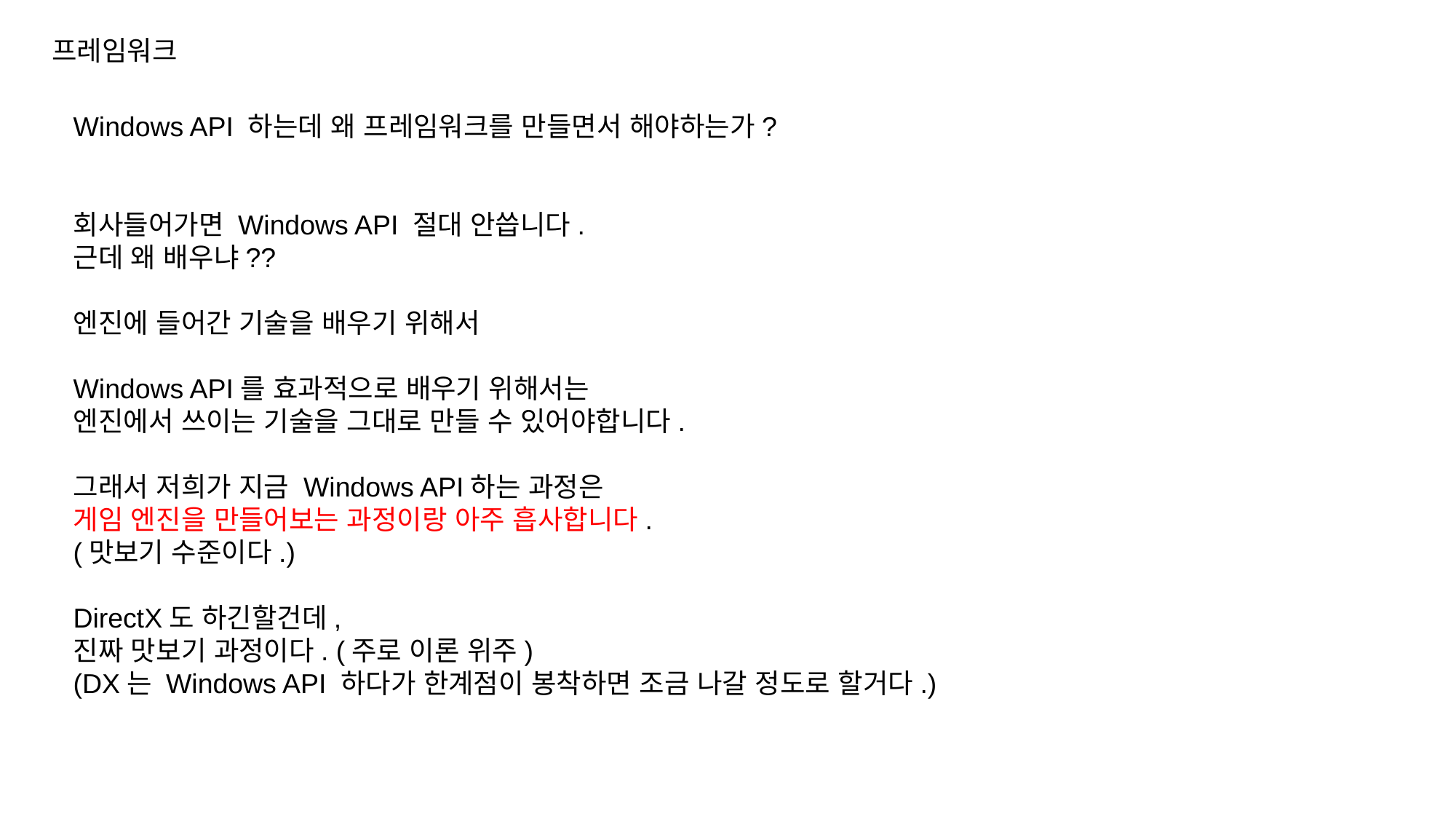

프레임워크
Windows API 하는데 왜 프레임워크를 만들면서 해야하는가?

회사들어가면 Windows API 절대 안씁니다.
근데 왜 배우냐??

엔진에 들어간 기술을 배우기 위해서

Windows API를 효과적으로 배우기 위해서는
엔진에서 쓰이는 기술을 그대로 만들 수 있어야합니다.

그래서 저희가 지금 Windows API하는 과정은
게임 엔진을 만들어보는 과정이랑 아주 흡사합니다.
(맛보기 수준이다.)

DirectX도 하긴할건데,
진짜 맛보기 과정이다. (주로 이론 위주)
(DX는 Windows API 하다가 한계점이 봉착하면 조금 나갈 정도로 할거다.)